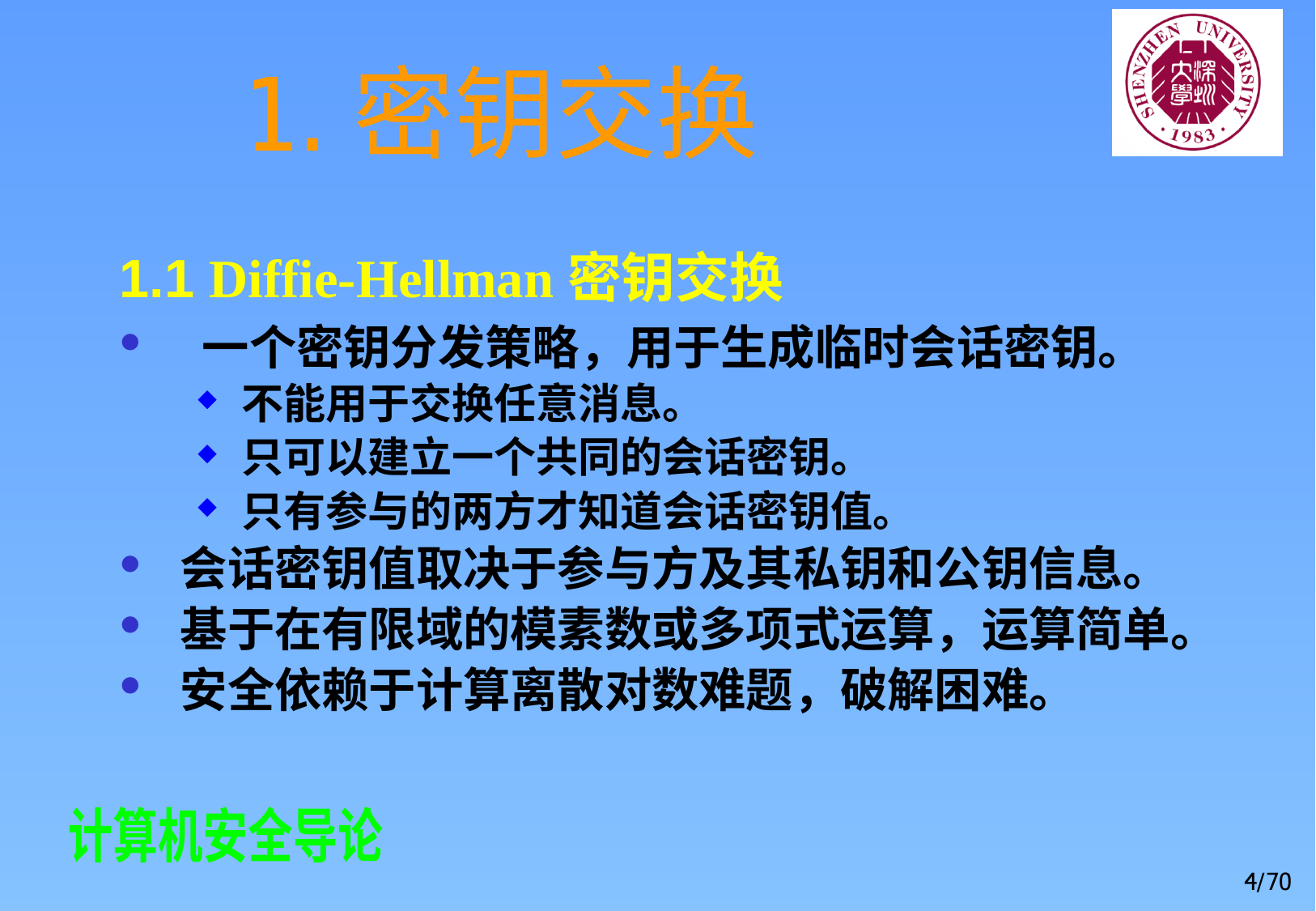

# 1.密钥交换
1.1 Diffie-Hellman密钥交换
 一个密钥分发策略，用于生成临时会话密钥。
不能用于交换任意消息。
只可以建立一个共同的会话密钥。
只有参与的两方才知道会话密钥值。
会话密钥值取决于参与方及其私钥和公钥信息。
基于在有限域的模素数或多项式运算，运算简单。
安全依赖于计算离散对数难题，破解困难。

4/70